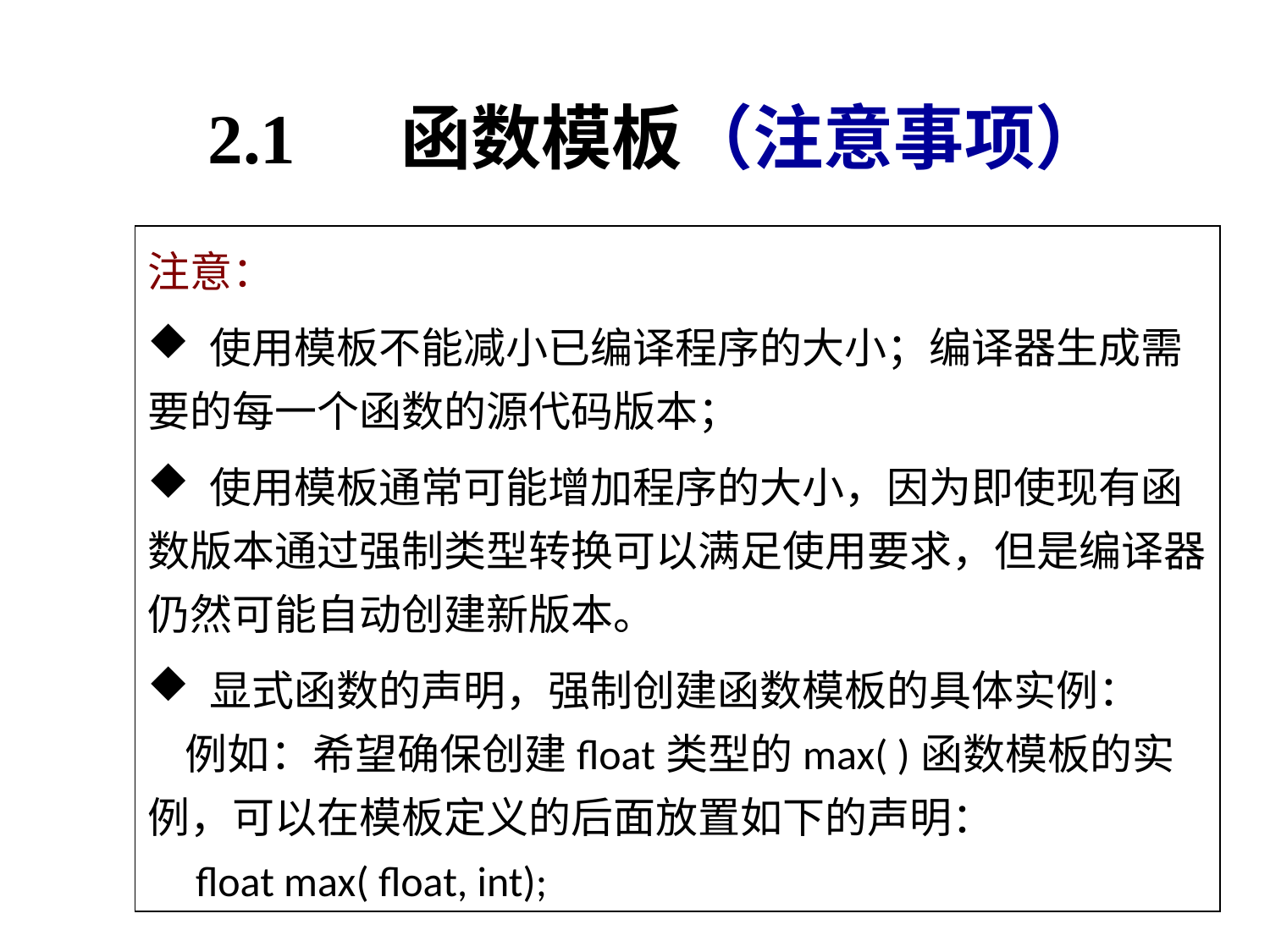

# 2.1     函数模板（注意事项）
注意：
 使用模板不能减小已编译程序的大小；编译器生成需要的每一个函数的源代码版本；
 使用模板通常可能增加程序的大小，因为即使现有函数版本通过强制类型转换可以满足使用要求，但是编译器仍然可能自动创建新版本。
 显式函数的声明，强制创建函数模板的具体实例：
    例如：希望确保创建float类型的max( )函数模板的实例，可以在模板定义的后面放置如下的声明：
    float max( float, int);